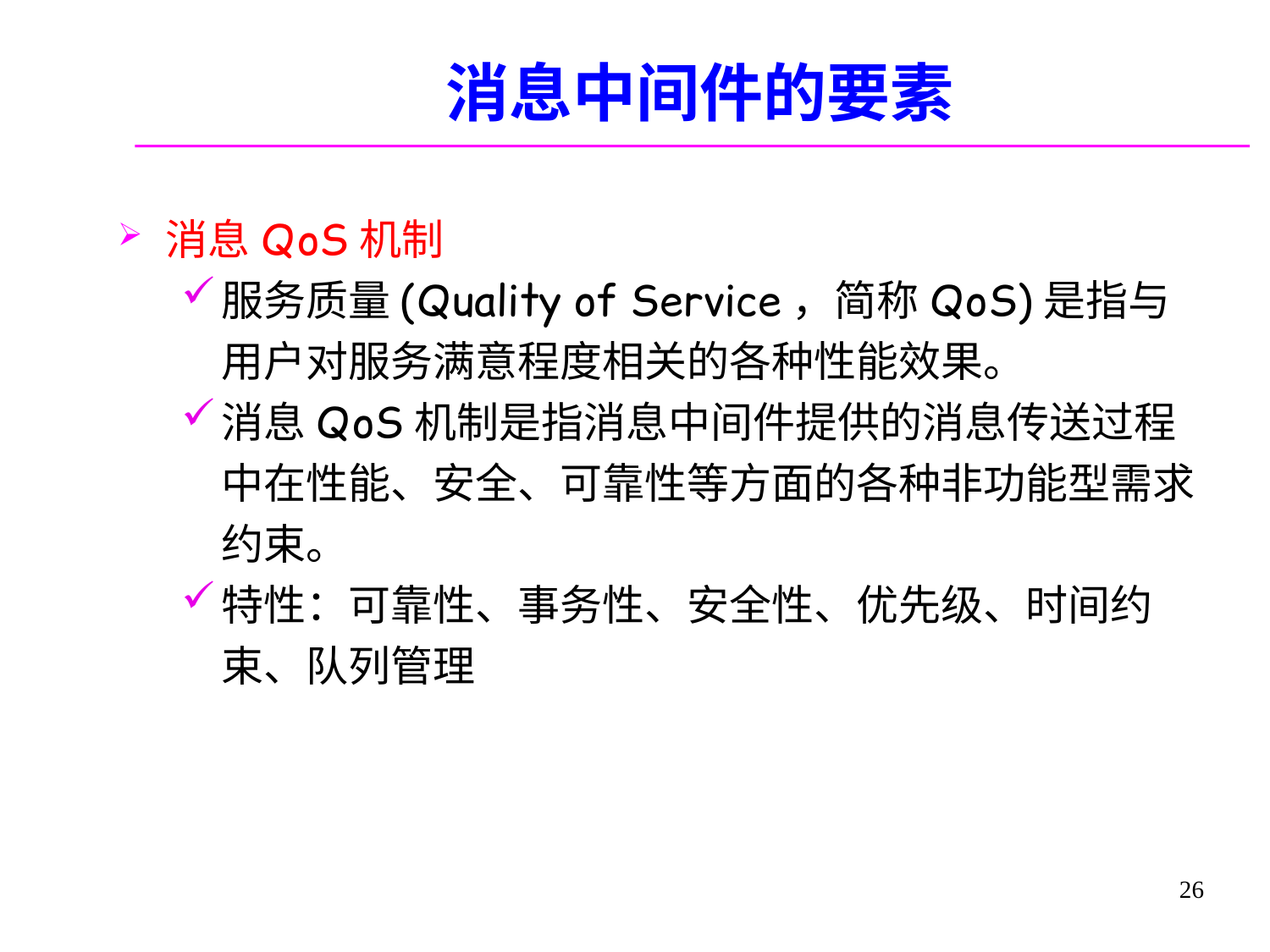

# 消息中间件的要素
消息QoS机制
服务质量(Quality of Service，简称QoS)是指与用户对服务满意程度相关的各种性能效果。
消息QoS机制是指消息中间件提供的消息传送过程中在性能、安全、可靠性等方面的各种非功能型需求约束。
特性：可靠性、事务性、安全性、优先级、时间约束、队列管理
26